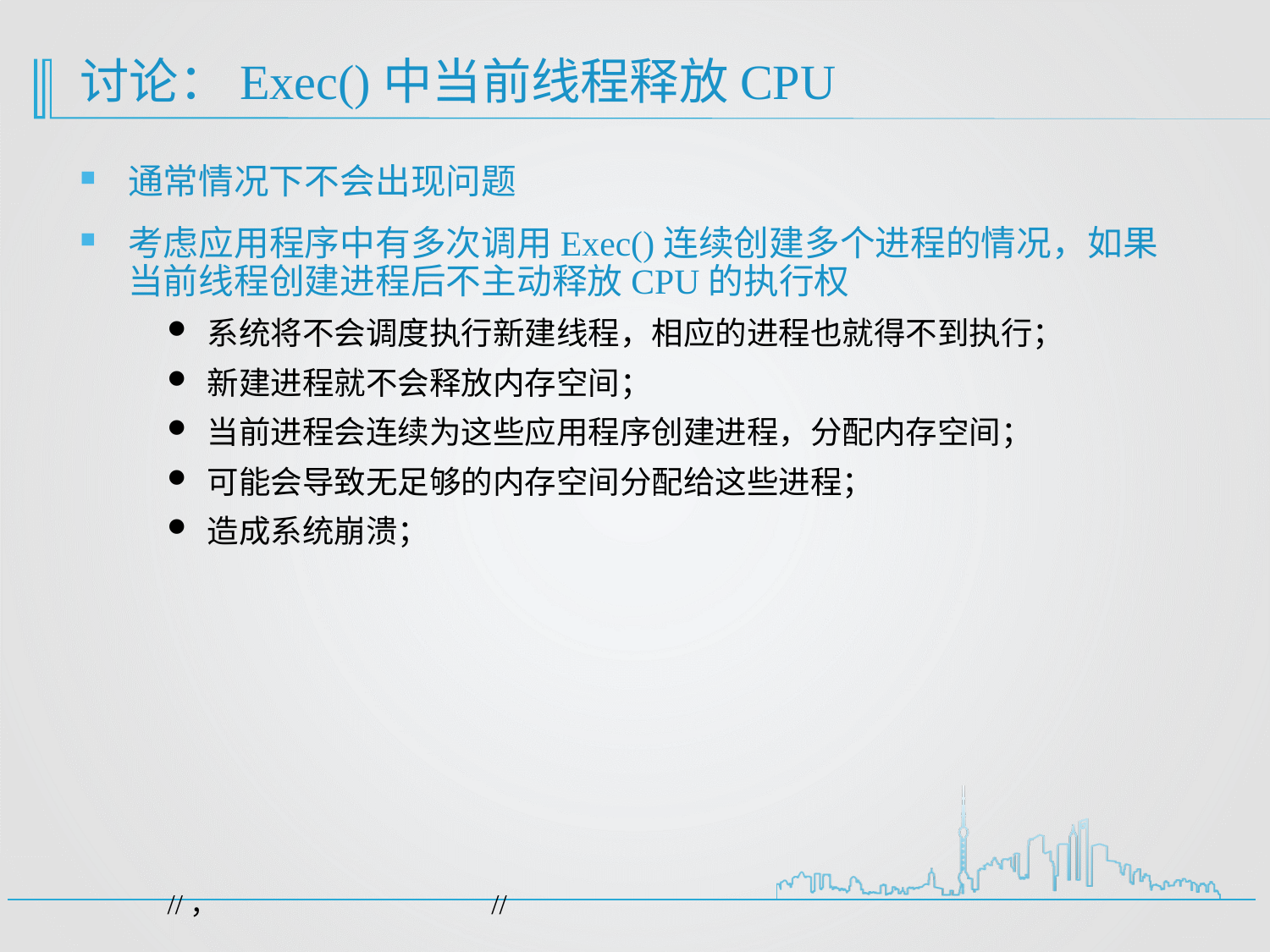

# 讨论：Exec()中当前线程释放CPU
通常情况下不会出现问题
考虑应用程序中有多次调用Exec()连续创建多个进程的情况，如果当前线程创建进程后不主动释放CPU的执行权
系统将不会调度执行新建线程，相应的进程也就得不到执行；
新建进程就不会释放内存空间；
当前进程会连续为这些应用程序创建进程，分配内存空间；
可能会导致无足够的内存空间分配给这些进程；
造成系统崩溃；

//，                                          //